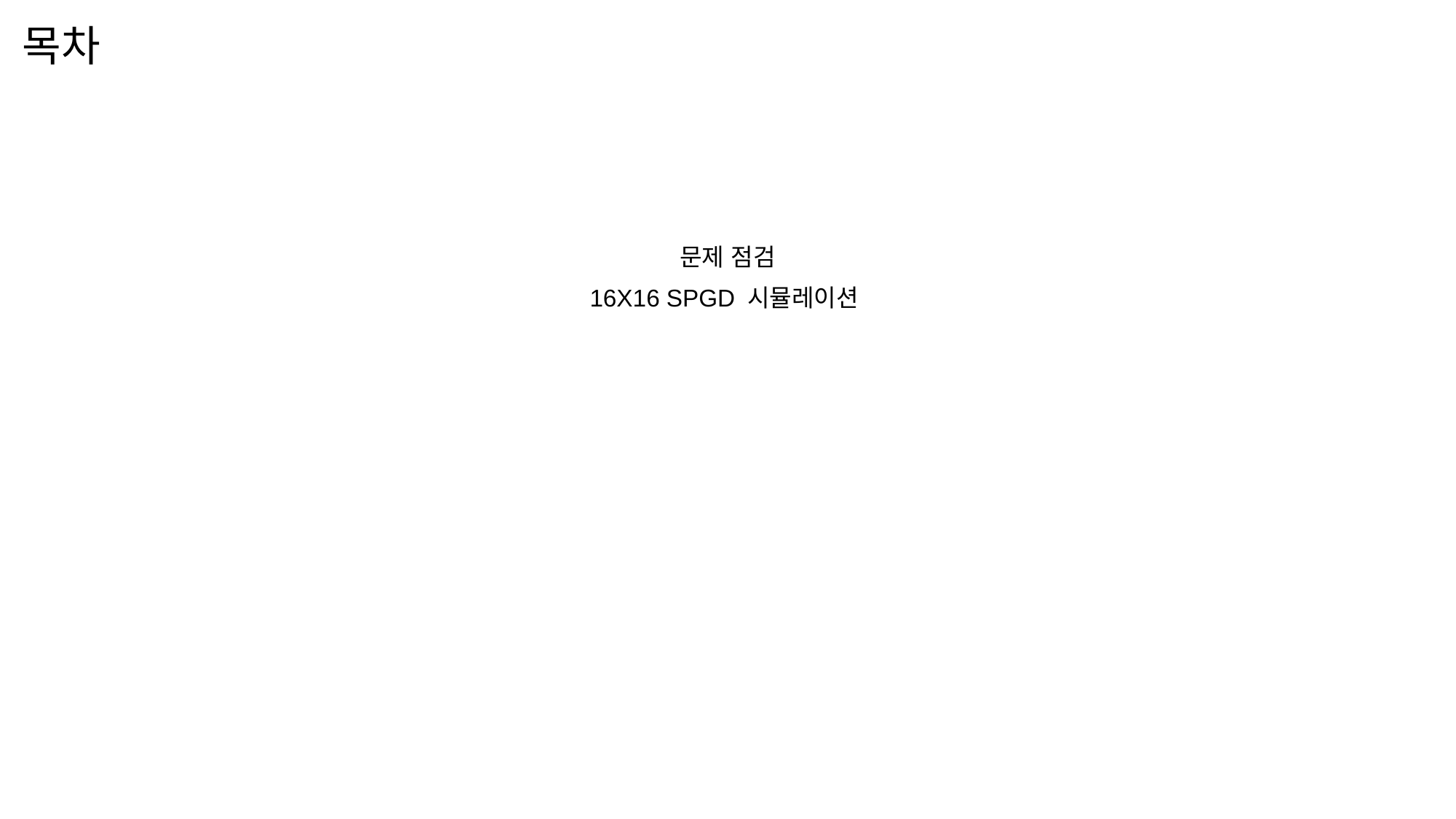

# 목차
문제 점검
16X16 SPGD 시뮬레이션